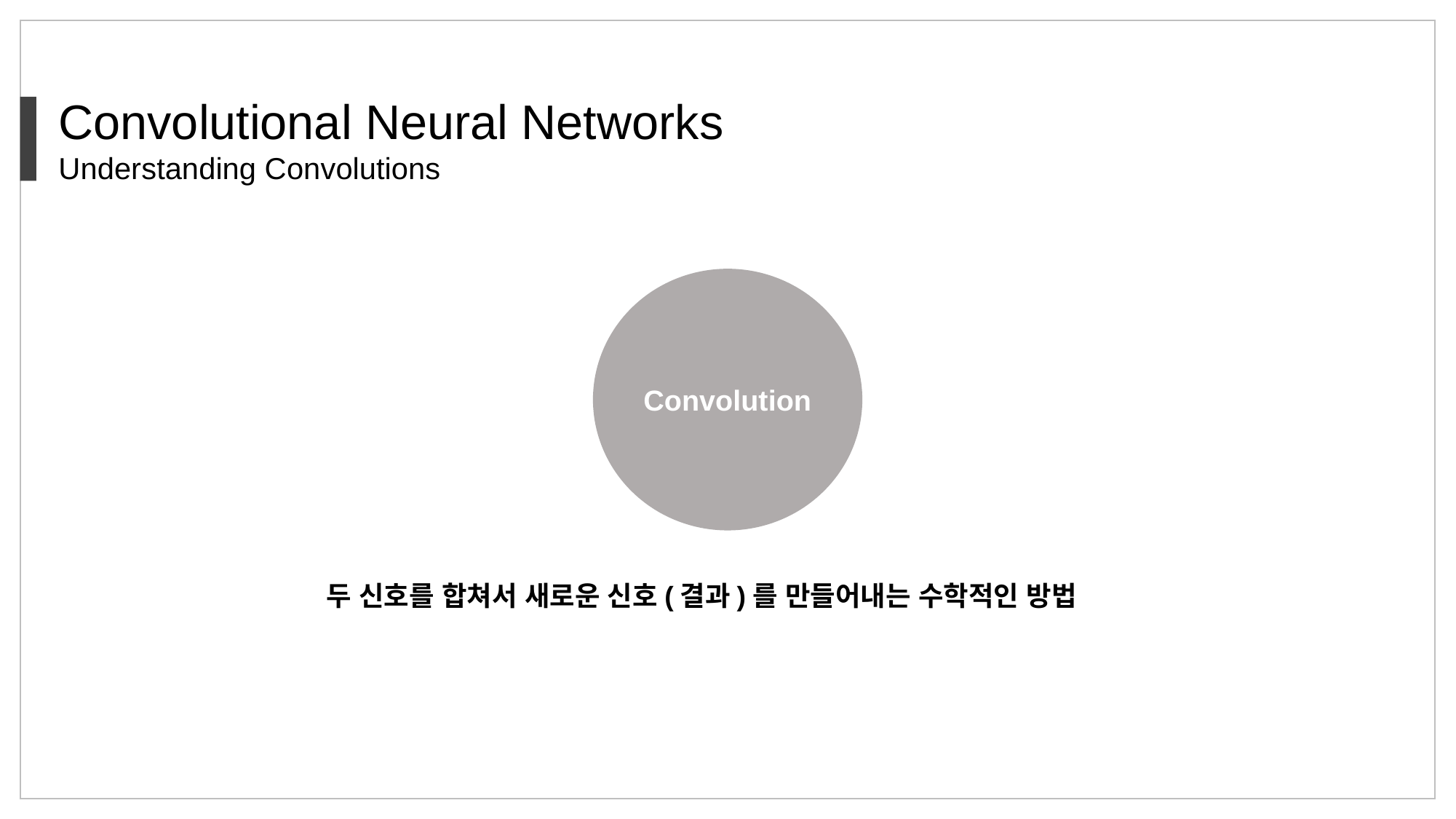

Convolutional Neural Networks
Understanding Convolutions

Convolution
두 신호를 합쳐서 새로운 신호(결과)를 만들어내는 수학적인 방법